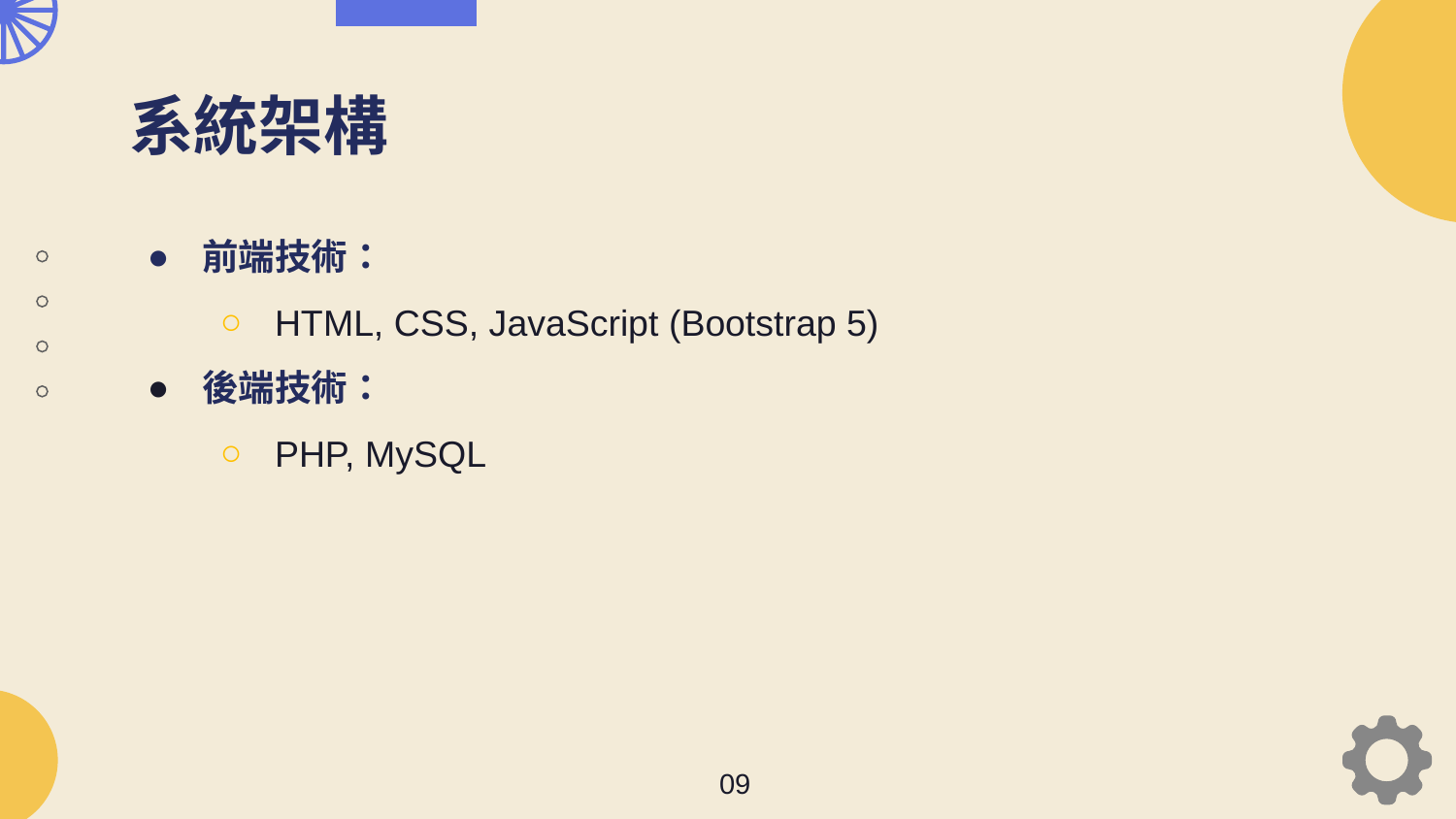

# 系統架構
前端技術：
HTML, CSS, JavaScript (Bootstrap 5)
後端技術：
PHP, MySQL
09